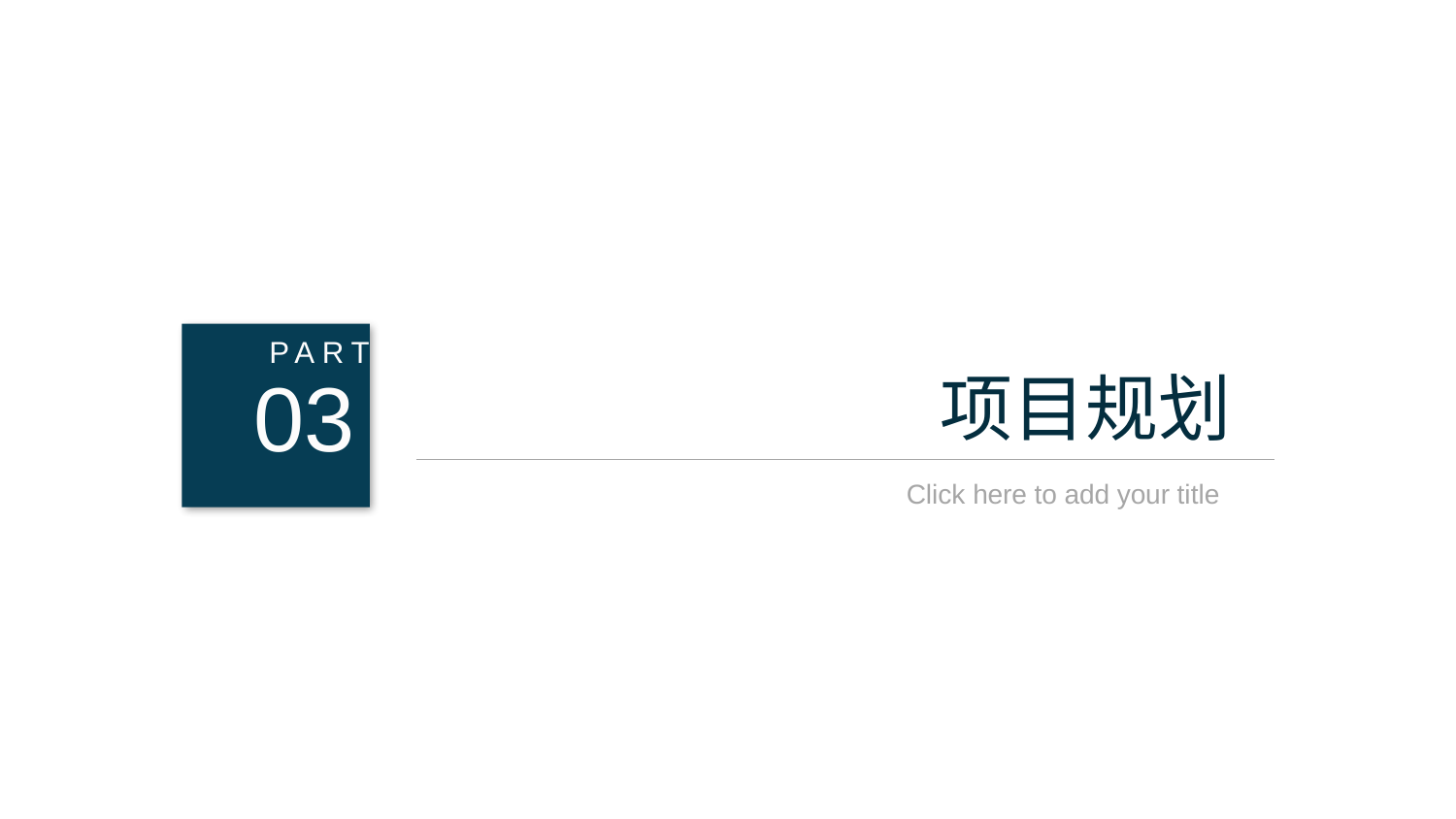

03
PART
项目规划
Click here to add your title